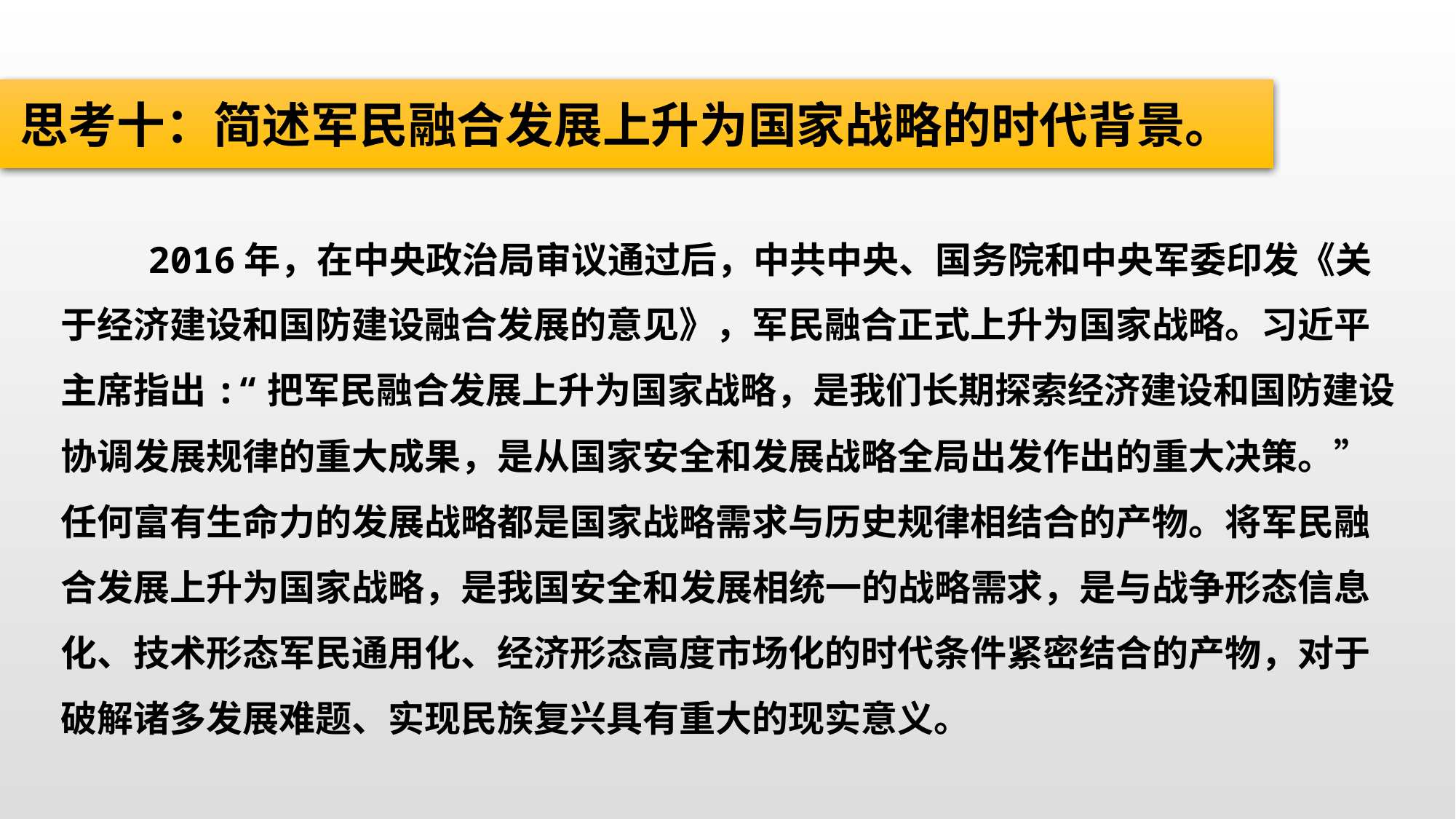

思考十：简述军民融合发展上升为国家战略的时代背景。
    2016年，在中央政治局审议通过后，中共中央、国务院和中央军委印发《关于经济建设和国防建设融合发展的意见》，军民融合正式上升为国家战略。习近平主席指出:“把军民融合发展上升为国家战略，是我们长期探索经济建设和国防建设协调发展规律的重大成果，是从国家安全和发展战略全局出发作出的重大决策。”任何富有生命力的发展战略都是国家战略需求与历史规律相结合的产物。将军民融合发展上升为国家战略，是我国安全和发展相统一的战略需求，是与战争形态信息化、技术形态军民通用化、经济形态高度市场化的时代条件紧密结合的产物，对于破解诸多发展难题、实现民族复兴具有重大的现实意义。